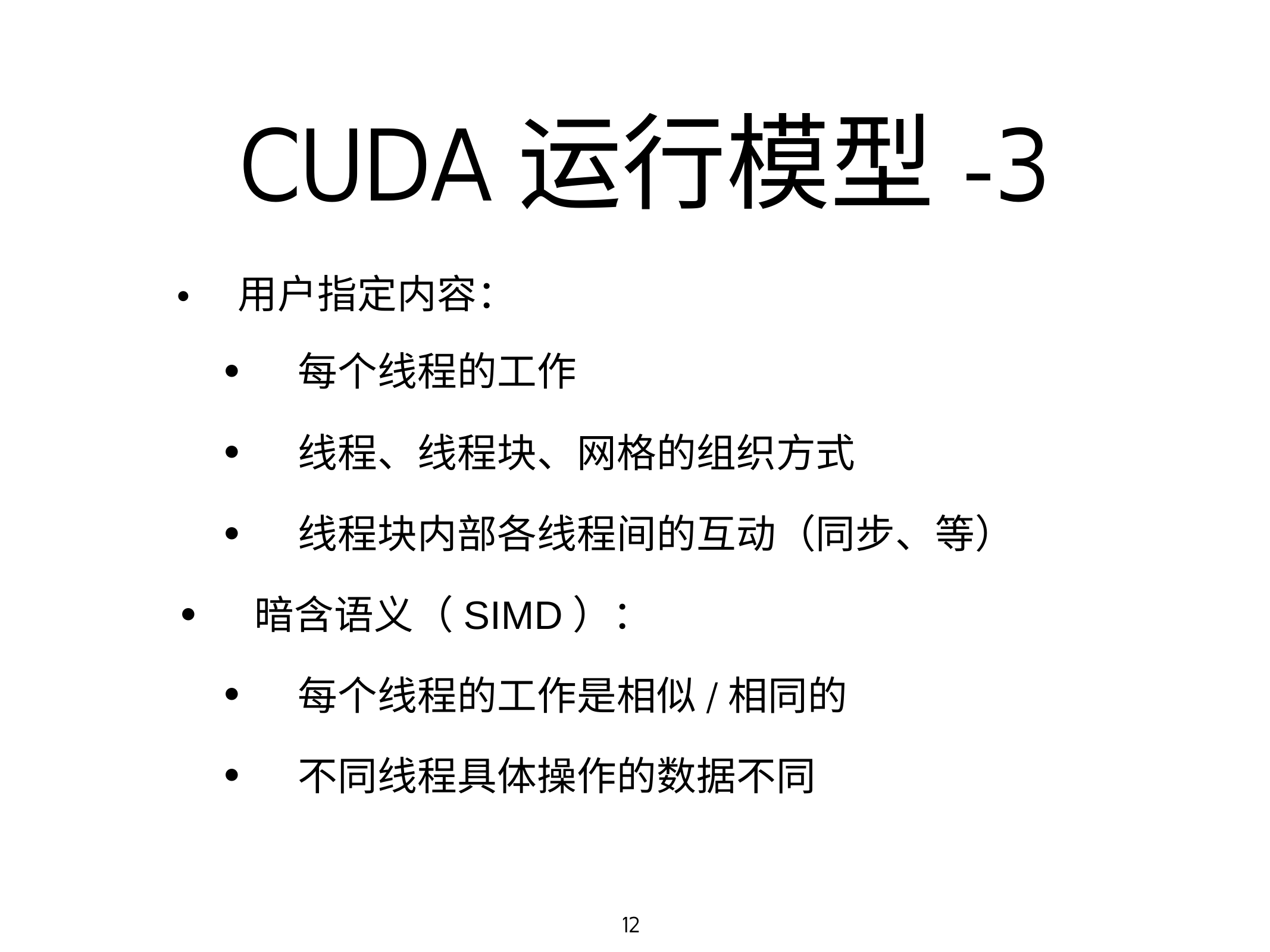

# CUDA运行模型-3
• 用户指定内容：
• 每个线程的工作
• 线程、线程块、网格的组织方式
• 线程块内部各线程间的互动（同步、等）
• 暗含语义（SIMD）：
• 每个线程的工作是相似/相同的
• 不同线程具体操作的数据不同
12